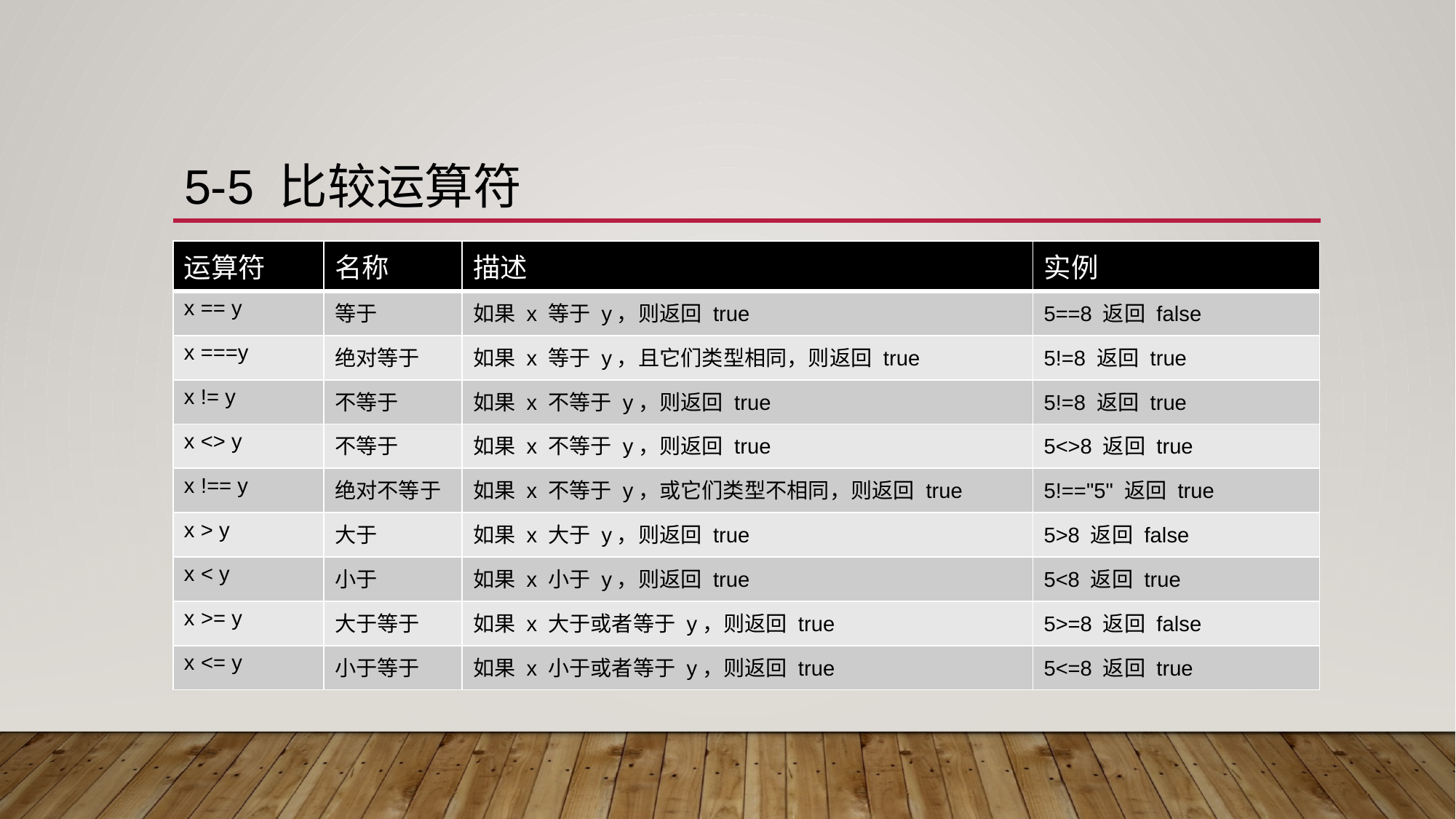

# 5-5 比较运算符
| 运算符 | 名称 | 描述 | 实例 |
| --- | --- | --- | --- |
| x == y | 等于 | 如果 x 等于 y，则返回 true | 5==8 返回 false |
| x ===y | 绝对等于 | 如果 x 等于 y，且它们类型相同，则返回 true | 5!=8 返回 true |
| x != y | 不等于 | 如果 x 不等于 y，则返回 true | 5!=8 返回 true |
| x <> y | 不等于 | 如果 x 不等于 y，则返回 true | 5<>8 返回 true |
| x !== y | 绝对不等于 | 如果 x 不等于 y，或它们类型不相同，则返回 true | 5!=="5" 返回 true |
| x > y | 大于 | 如果 x 大于 y，则返回 true | 5>8 返回 false |
| x < y | 小于 | 如果 x 小于 y，则返回 true | 5<8 返回 true |
| x >= y | 大于等于 | 如果 x 大于或者等于 y，则返回 true | 5>=8 返回 false |
| x <= y | 小于等于 | 如果 x 小于或者等于 y，则返回 true | 5<=8 返回 true |